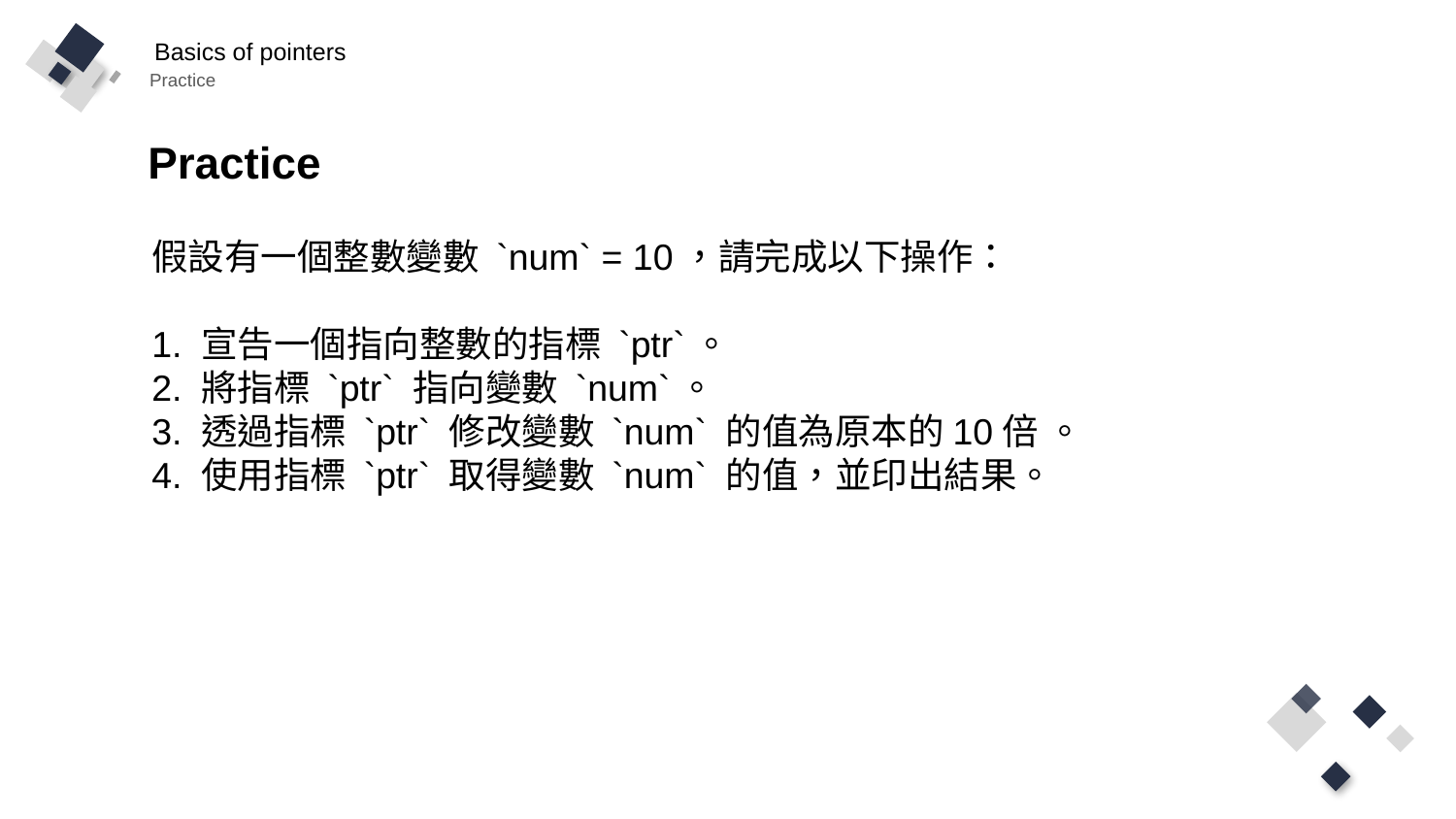

Basics of pointers

Practice
Practice

假設有一個整數變數 `num` = 10，請完成以下操作：

1. 宣告一個指向整數的指標 `ptr`。
2. 將指標 `ptr` 指向變數 `num`。
3. 透過指標 `ptr` 修改變數 `num` 的值為原本的10倍 。
4. 使用指標 `ptr` 取得變數 `num` 的值，並印出結果。

标题内	容

标题内	容
单击此处添加文字阐述，添加简短问题说明文字